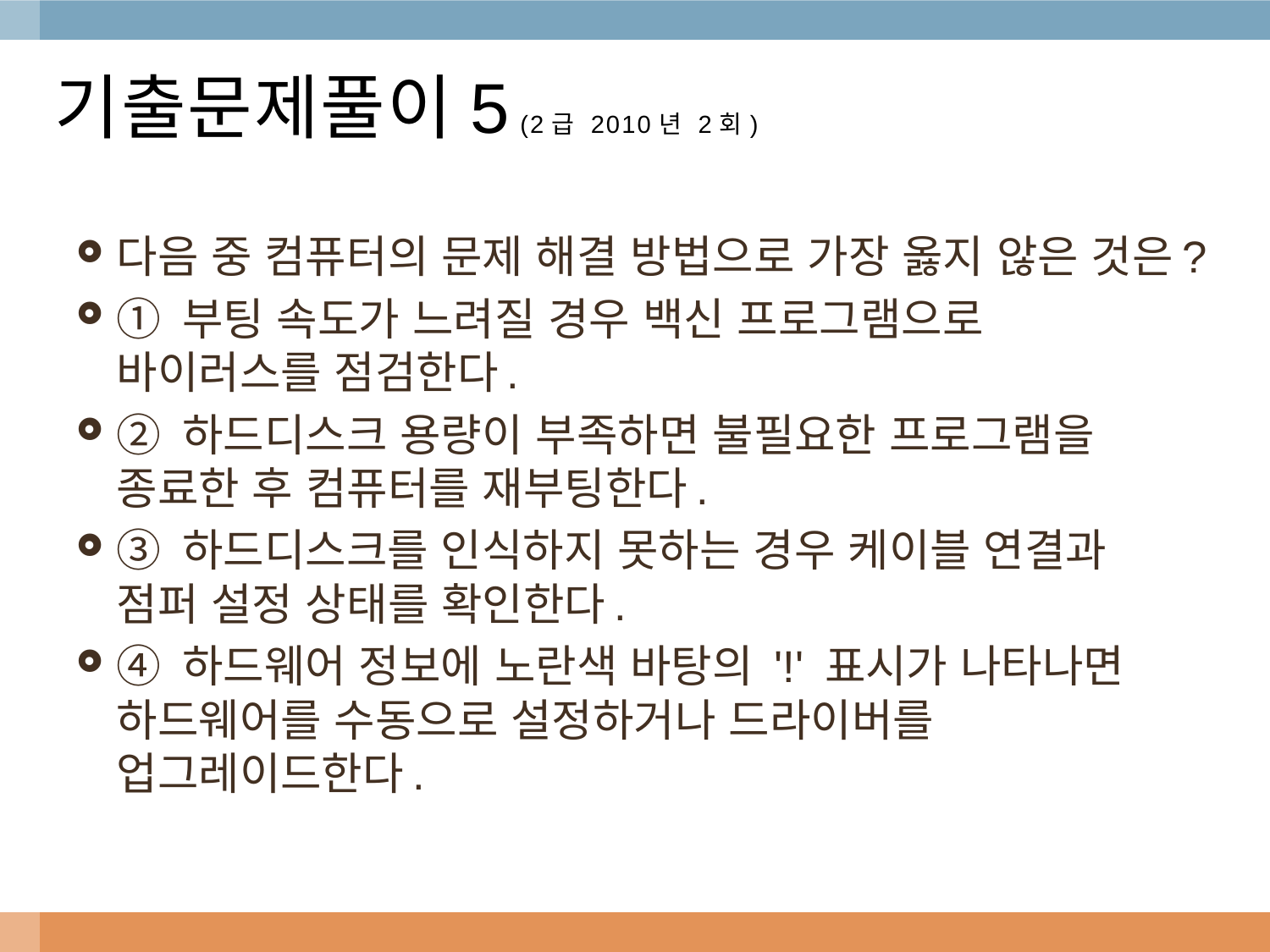

# 기출문제풀이5 (2급 2010년 2회)
다음 중 컴퓨터의 문제 해결 방법으로 가장 옳지 않은 것은?
① 부팅 속도가 느려질 경우 백신 프로그램으로 바이러스를 점검한다.
② 하드디스크 용량이 부족하면 불필요한 프로그램을 종료한 후 컴퓨터를 재부팅한다.
③ 하드디스크를 인식하지 못하는 경우 케이블 연결과 점퍼 설정 상태를 확인한다.
④ 하드웨어 정보에 노란색 바탕의 '!' 표시가 나타나면 하드웨어를 수동으로 설정하거나 드라이버를 업그레이드한다.